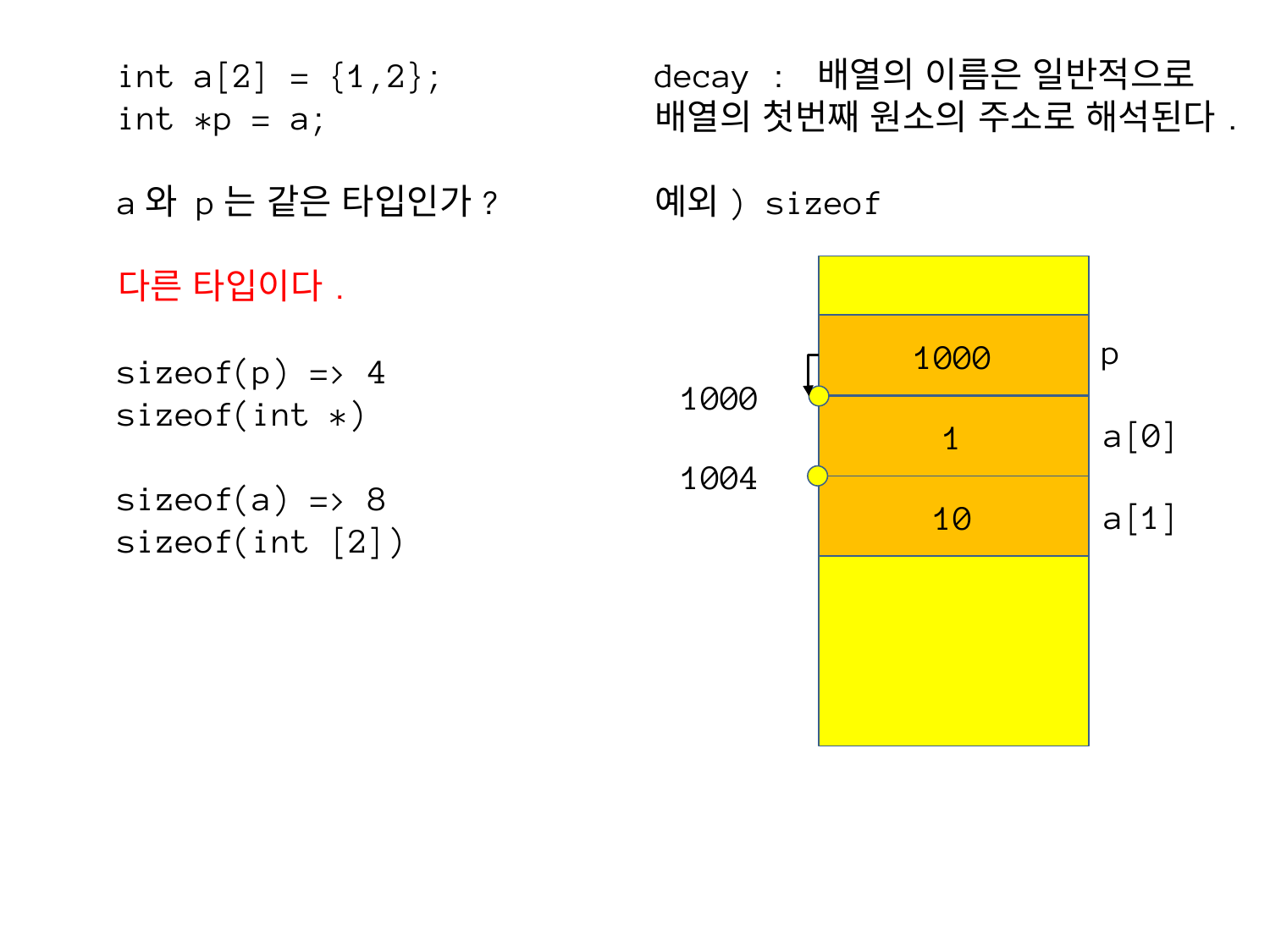

int a[2] = {1,2};
int *p = a;

a와 p는 같은 타입인가?

다른 타입이다.

sizeof(p) => 4
sizeof(int *)

sizeof(a) => 8
sizeof(int [2])
decay : 배열의 이름은 일반적으로
배열의 첫번째 원소의 주소로 해석된다.

예외) sizeof

1000
p
1000

1
a[0]
1004

10
a[1]